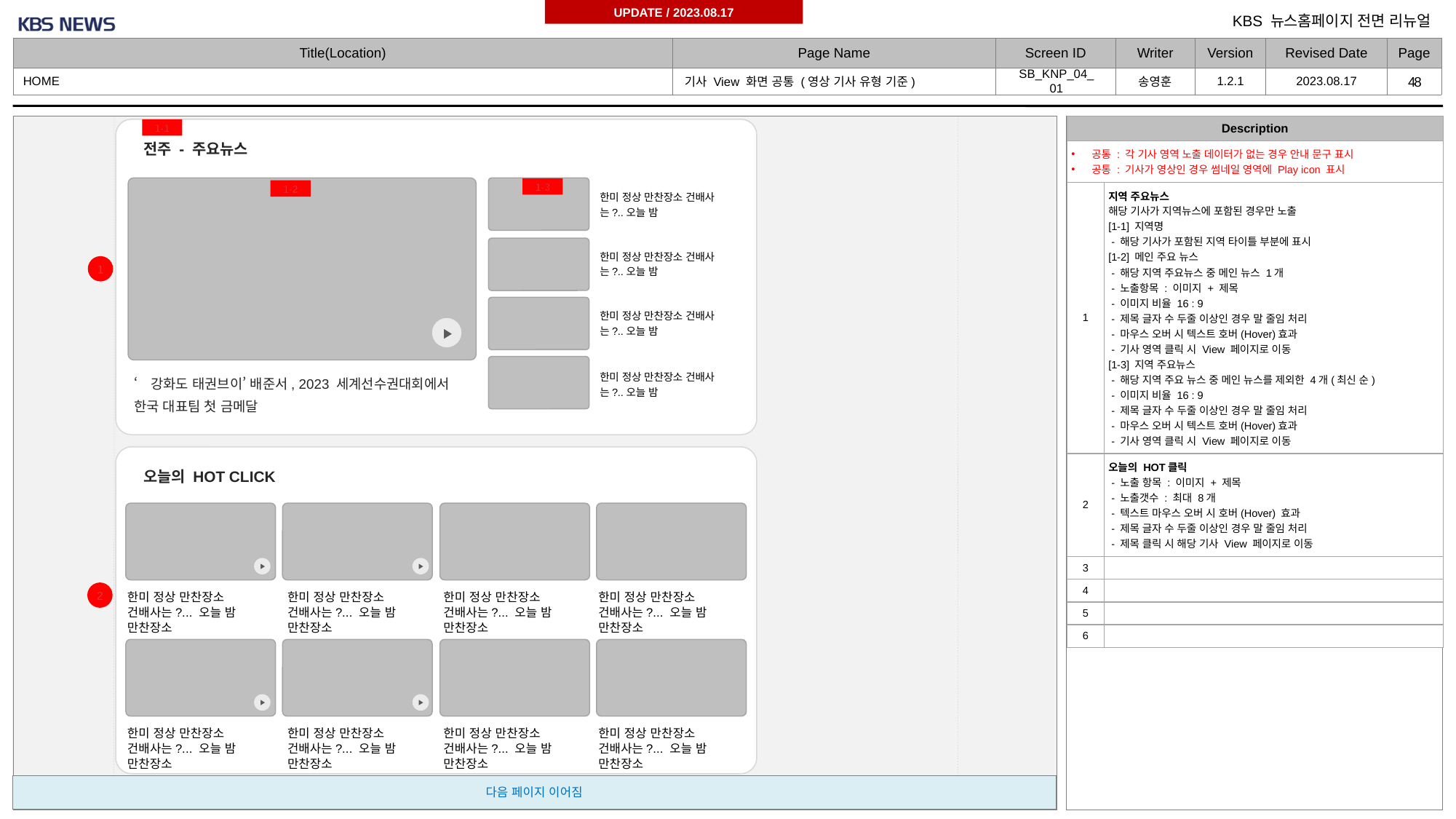

UPDATE / 2023.08.17
HOME
SB_KNP_04_01
# 기사 View 화면 공통 (영상 기사 유형 기준)
| Description |  |
| --- | --- |
| 공통 : 각 기사 영역 노출 데이터가 없는 경우 안내 문구 표시 공통 : 기사가 영상인 경우 썸네일 영역에 Play icon 표시 |  |
| 1 | 지역 주요뉴스 해당 기사가 지역뉴스에 포함된 경우만 노출 [1-1] 지역명 - 해당 기사가 포함된 지역 타이틀 부분에 표시 [1-2] 메인 주요 뉴스 - 해당 지역 주요뉴스 중 메인 뉴스 1개 - 노출항목 : 이미지 + 제목 - 이미지 비율 16 : 9 - 제목 글자 수 두줄 이상인 경우 말 줄임 처리 - 마우스 오버 시 텍스트 호버(Hover)효과 - 기사 영역 클릭 시 View 페이지로 이동 [1-3] 지역 주요뉴스 - 해당 지역 주요 뉴스 중 메인 뉴스를 제외한 4개(최신 순) - 이미지 비율 16 : 9 - 제목 글자 수 두줄 이상인 경우 말 줄임 처리 - 마우스 오버 시 텍스트 호버(Hover)효과 - 기사 영역 클릭 시 View 페이지로 이동 |
| 2 | 오늘의 HOT클릭 - 노출 항목 : 이미지 + 제목 - 노출갯수 : 최대 8개 - 텍스트 마우스 오버 시 호버(Hover) 효과 - 제목 글자 수 두줄 이상인 경우 말 줄임 처리 - 제목 클릭 시 해당 기사 View 페이지로 이동 |
| 3 |  |
| 4 |  |
| 5 |  |
| 6 |  |

1-1
전주 - 주요뉴스

1-3
1-2
한미 정상 만찬장소 건배사는?..오늘 밤
한미 정상 만찬장소 건배사는?..오늘 밤
1
한미 정상 만찬장소 건배사는?..오늘 밤
 ▶
한미 정상 만찬장소 건배사는?..오늘 밤
‘강화도 태권브이’ 배준서, 2023 세계선수권대회에서 한국 대표팀 첫 금메달

오늘의 HOT CLICK

 ▶
 ▶
2
한미 정상 만찬장소 건배사는?... 오늘 밤 만찬장소
한미 정상 만찬장소 건배사는?... 오늘 밤 만찬장소
한미 정상 만찬장소 건배사는?... 오늘 밤 만찬장소
한미 정상 만찬장소 건배사는?... 오늘 밤 만찬장소

 ▶
 ▶
한미 정상 만찬장소 건배사는?... 오늘 밤 만찬장소
한미 정상 만찬장소 건배사는?... 오늘 밤 만찬장소
한미 정상 만찬장소 건배사는?... 오늘 밤 만찬장소
한미 정상 만찬장소 건배사는?... 오늘 밤 만찬장소